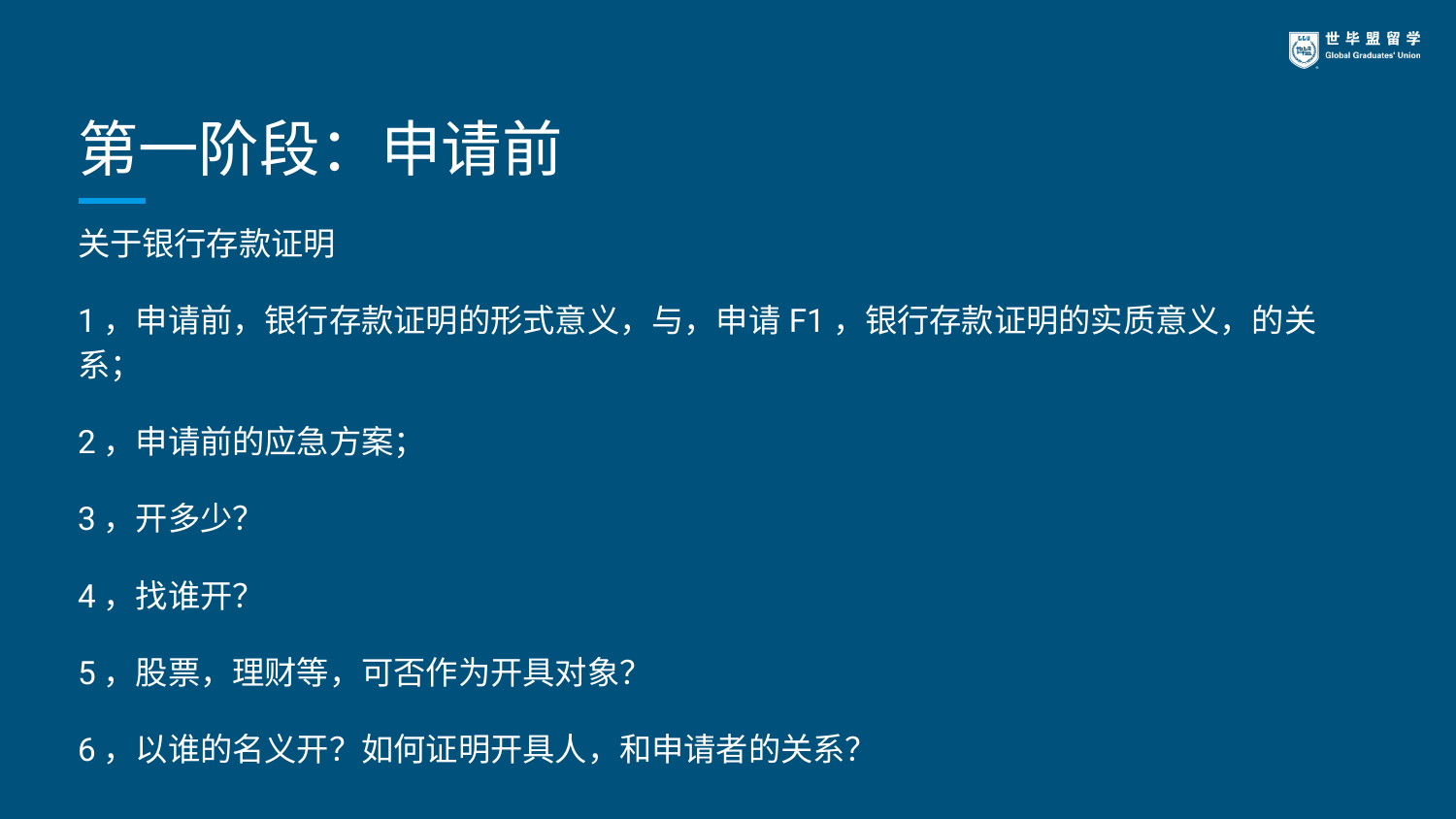

# 第一阶段：申请前
关于银行存款证明
1，申请前，银行存款证明的形式意义，与，申请F1，银行存款证明的实质意义，的关系；
2，申请前的应急方案；
3，开多少？
4，找谁开？
5，股票，理财等，可否作为开具对象？
6，以谁的名义开？如何证明开具人，和申请者的关系？